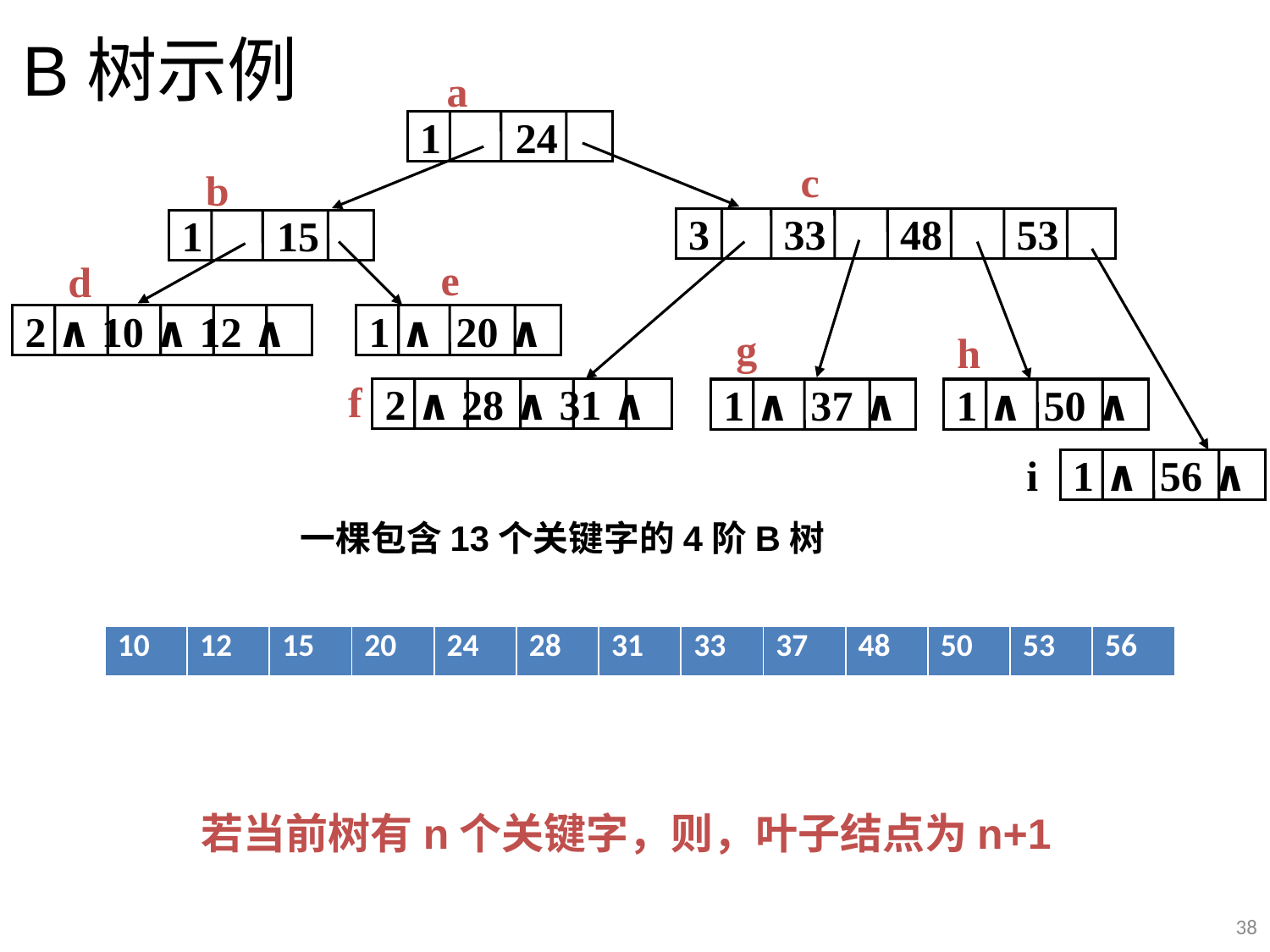

# B树示例
a
1       24

c
b
3       33       48       53

1       15

e
d
2 ∧ 10 ∧ 12 ∧

1 ∧  20 ∧

g
h
f
2 ∧ 28 ∧ 31 ∧

1 ∧  37 ∧

1 ∧  50 ∧

i
1 ∧  56 ∧

一棵包含13个关键字的4阶B树
| 10 | 12 | 15 | 20 | 24 | 28 | 31 | 33 | 37 | 48 | 50 | 53 | 56 |
| --- | --- | --- | --- | --- | --- | --- | --- | --- | --- | --- | --- | --- |
若当前树有n个关键字，则，叶子结点为n+1
38